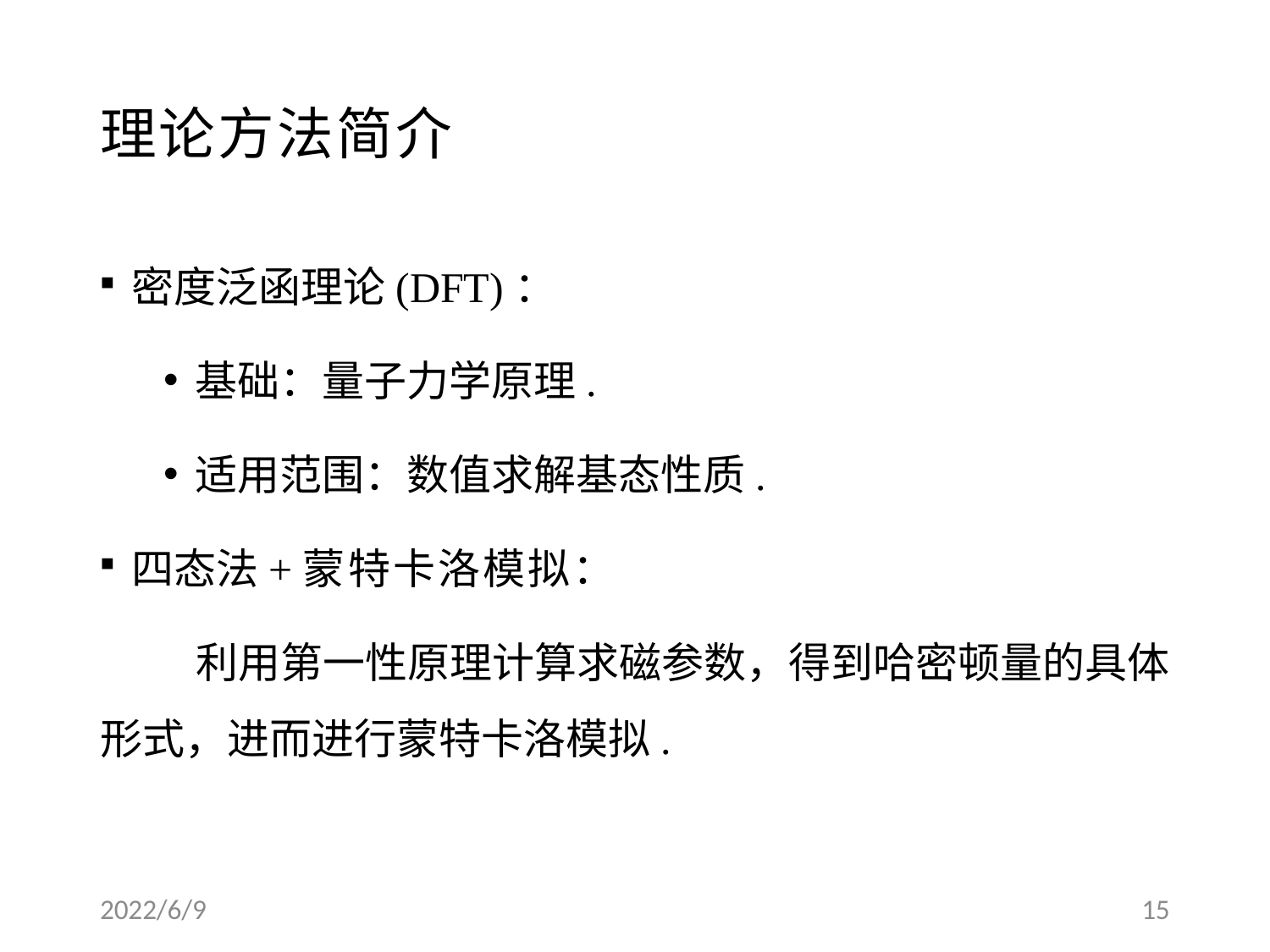

# 理论方法简介
密度泛函理论(DFT)：
基础：量子力学原理.
适用范围：数值求解基态性质.
四态法+蒙特卡洛模拟：
         利用第一性原理计算求磁参数，得到哈密顿量的具体形式，进而进行蒙特卡洛模拟.

2022/6/9
15